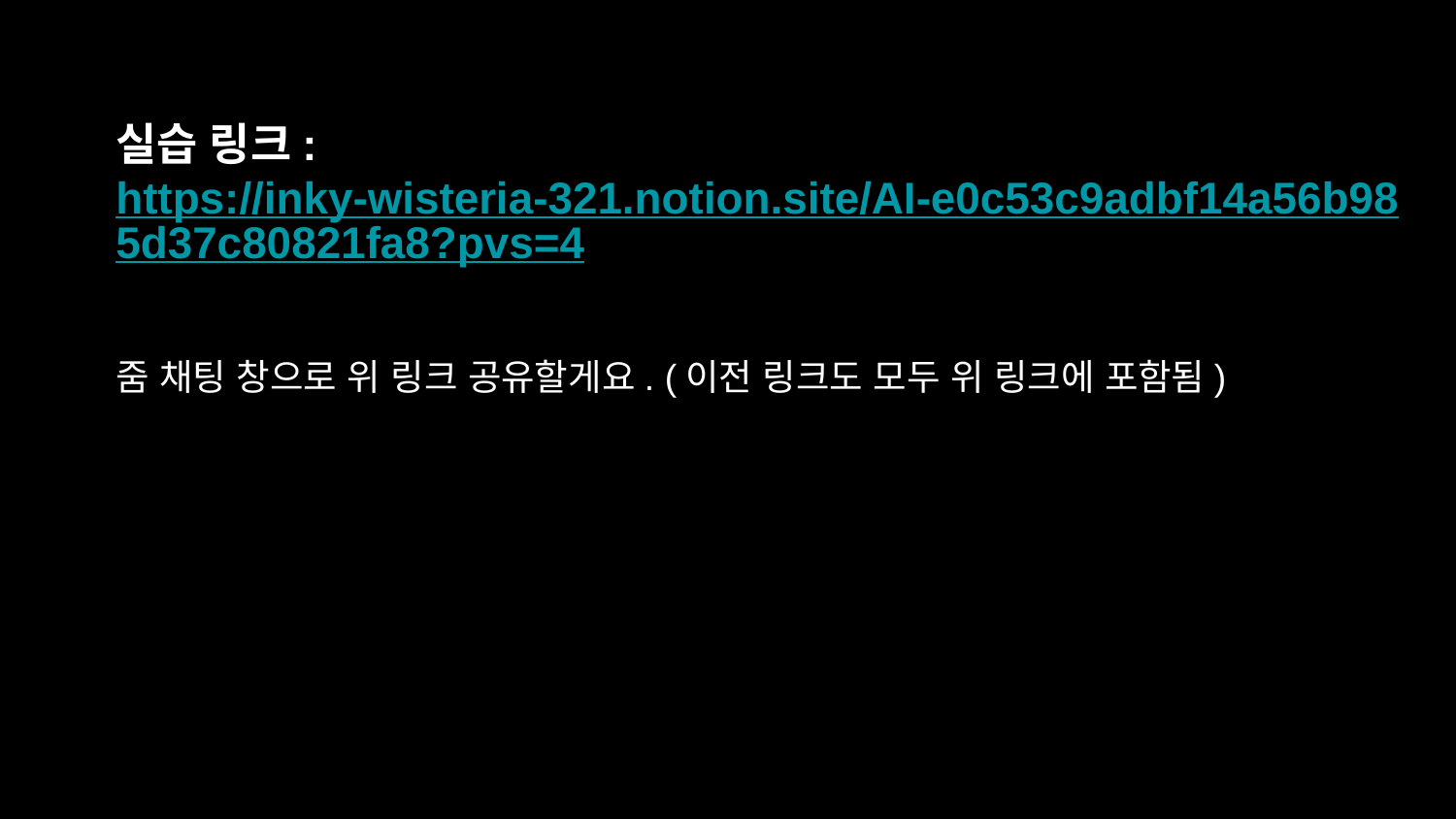

실습 링크:
https://inky-wisteria-321.notion.site/AI-e0c53c9adbf14a56b985d37c80821fa8?pvs=4

줌 채팅 창으로 위 링크 공유할게요. (이전 링크도 모두 위 링크에 포함됨)